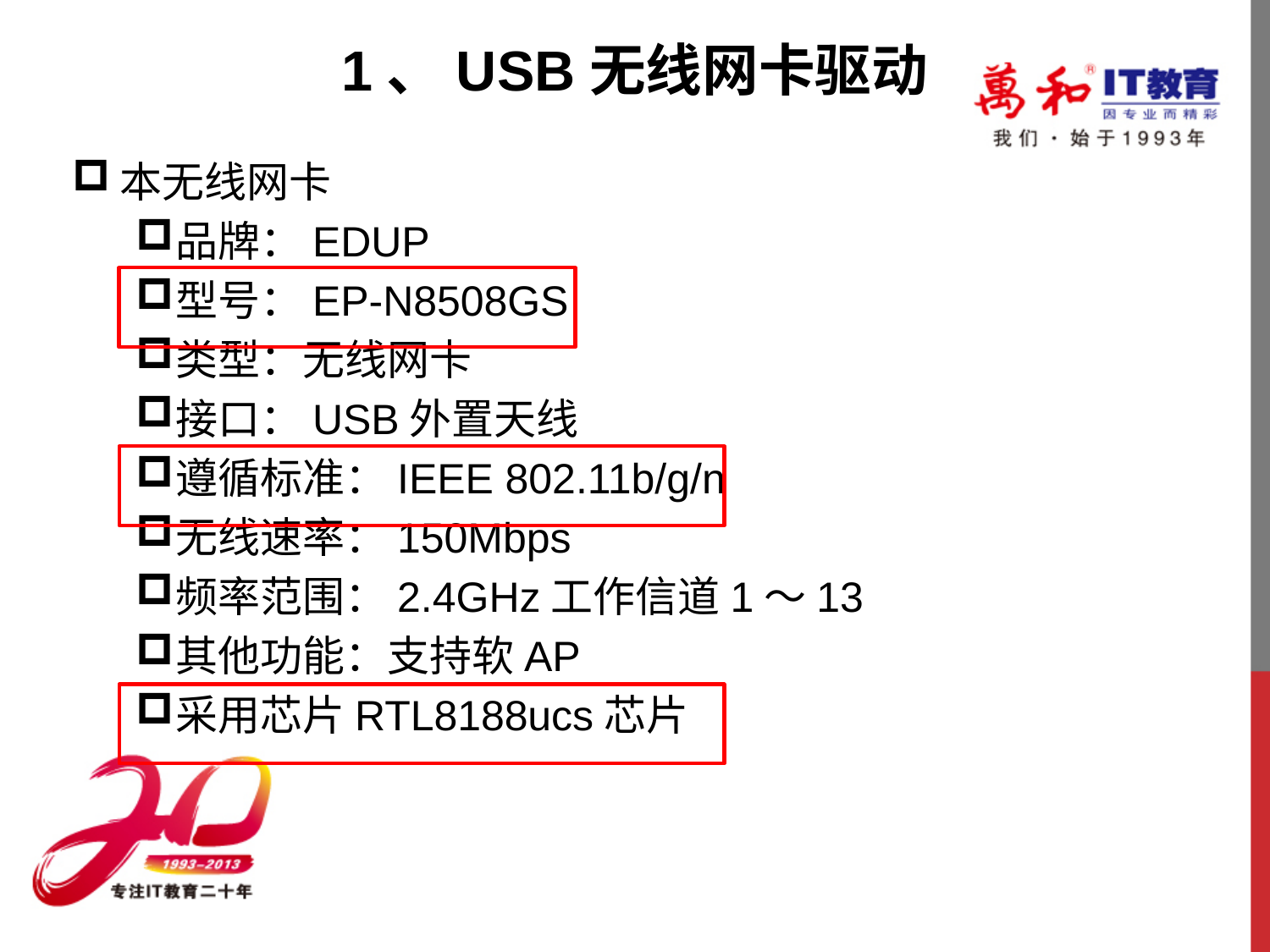

# 1、USB无线网卡驱动
本无线网卡
品牌：EDUP
型号：EP-N8508GS
类型：无线网卡
接口：USB外置天线
遵循标准：IEEE 802.11b/g/n
无线速率：150Mbps
频率范围：2.4GHz工作信道1～13
其他功能：支持软AP
采用芯片RTL8188ucs芯片